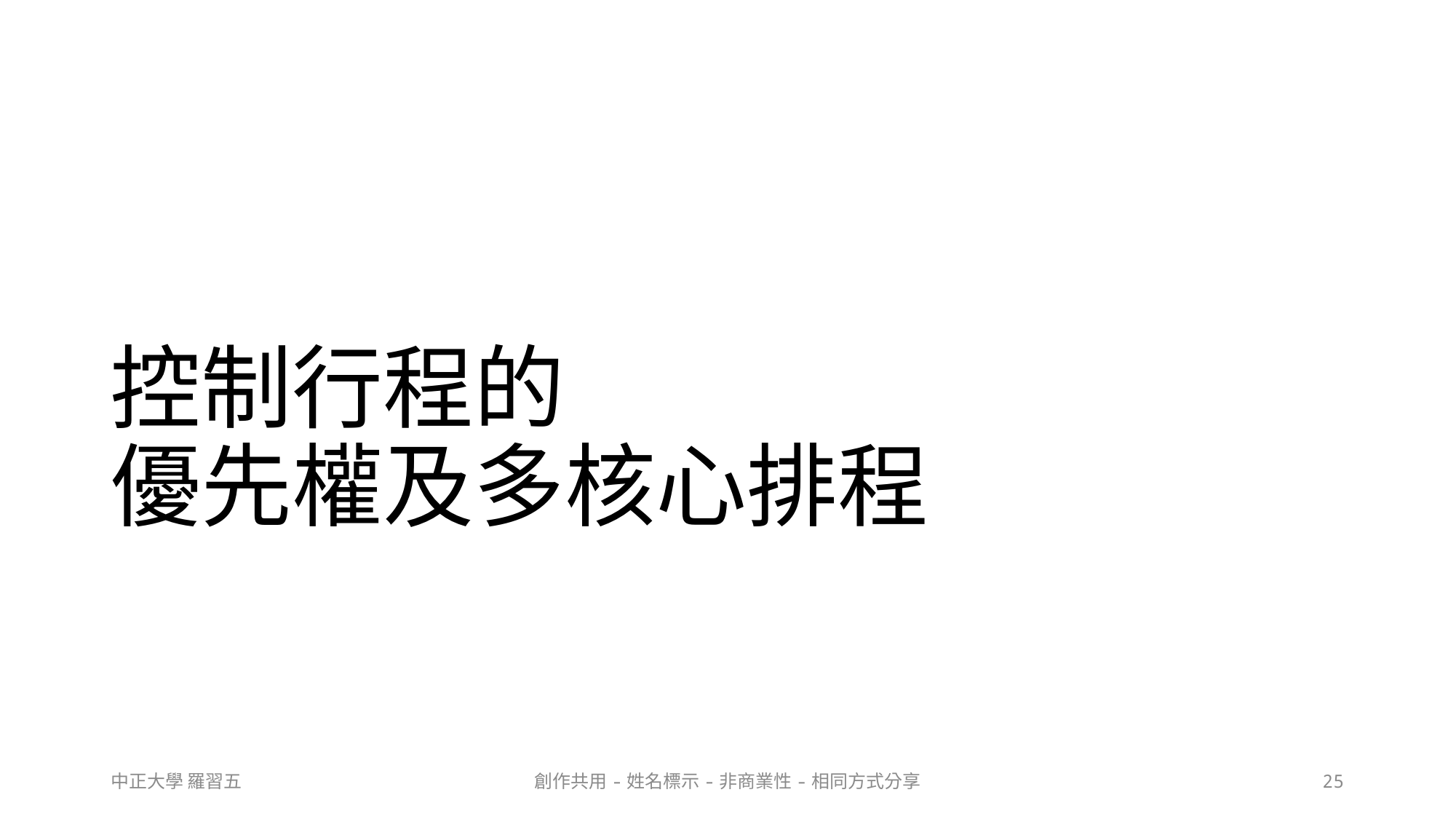

# 控制行程的 優先權及多核心排程

中正大學 羅習五
創作共用-姓名標示-非商業性-相同方式分享
25